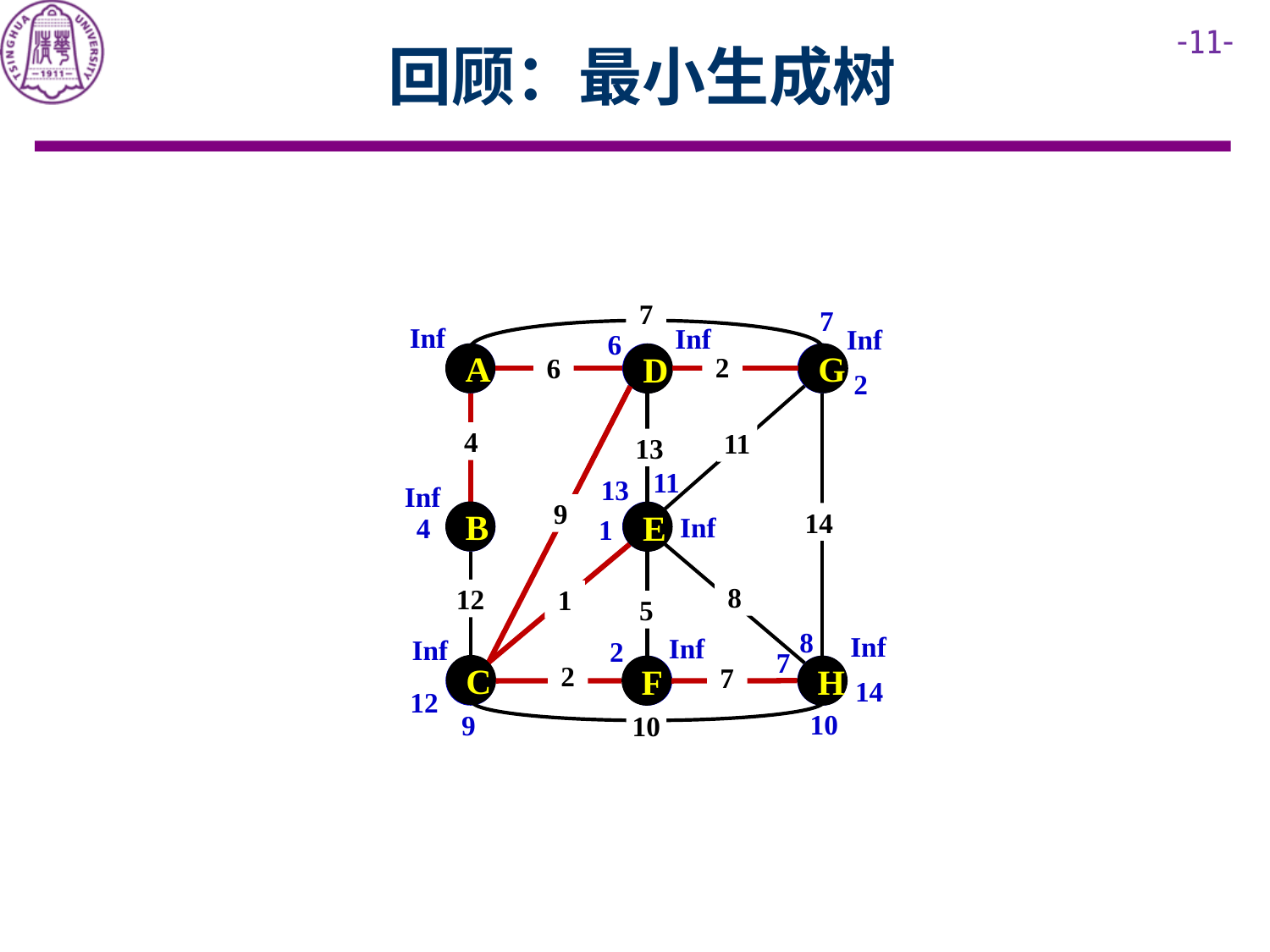

# 回顾：最小生成树
7
7
Inf
Inf
Inf

6
A
A
D
G
G
D
2
6
2
4
11
13
11
13
Inf
9
B
B
E
E
14
Inf
4
1
8
12
1
5
8
Inf
Inf
Inf
2
7
C
C
F
H
F
H
2
7
14

12
10
9
10